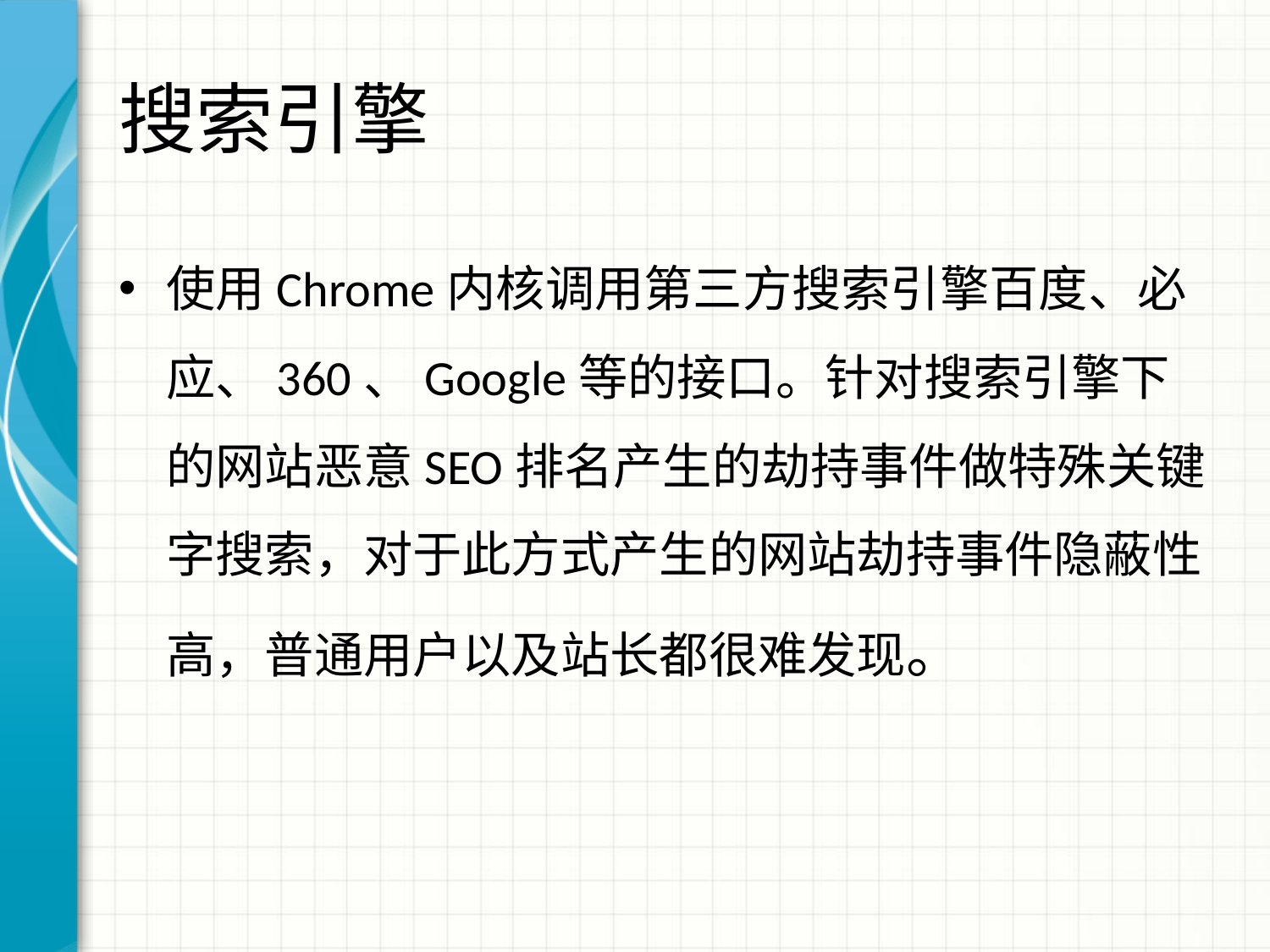

# 搜索引擎
使用Chrome内核调用第三方搜索引擎百度、必应、360、Google等的接口。针对搜索引擎下的网站恶意SEO排名产生的劫持事件做特殊关键字搜索，对于此方式产生的网站劫持事件隐蔽性高，普通用户以及站长都很难发现。